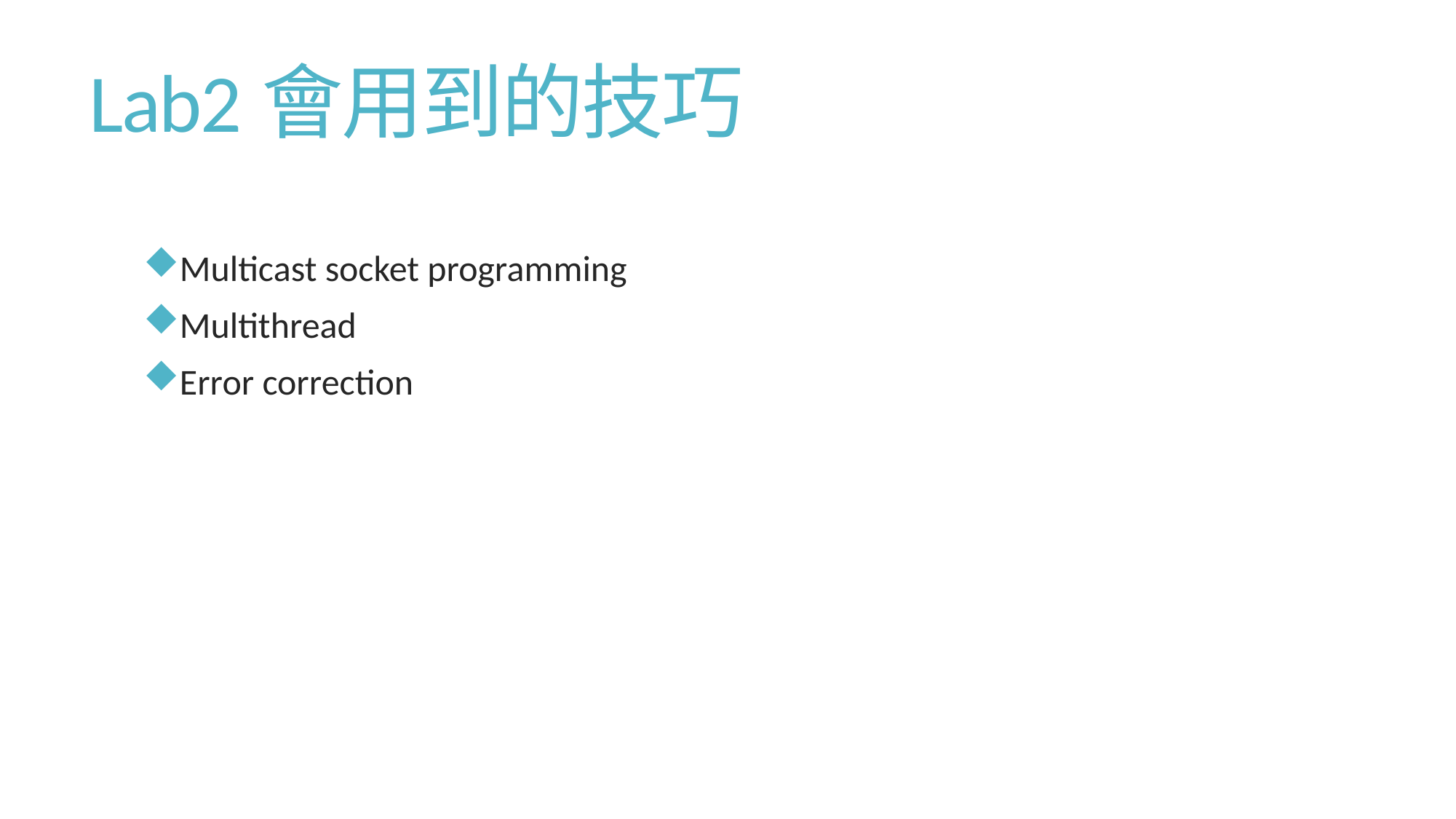

# Lab2會用到的技巧
Multicast socket programming
Multithread
Error correction